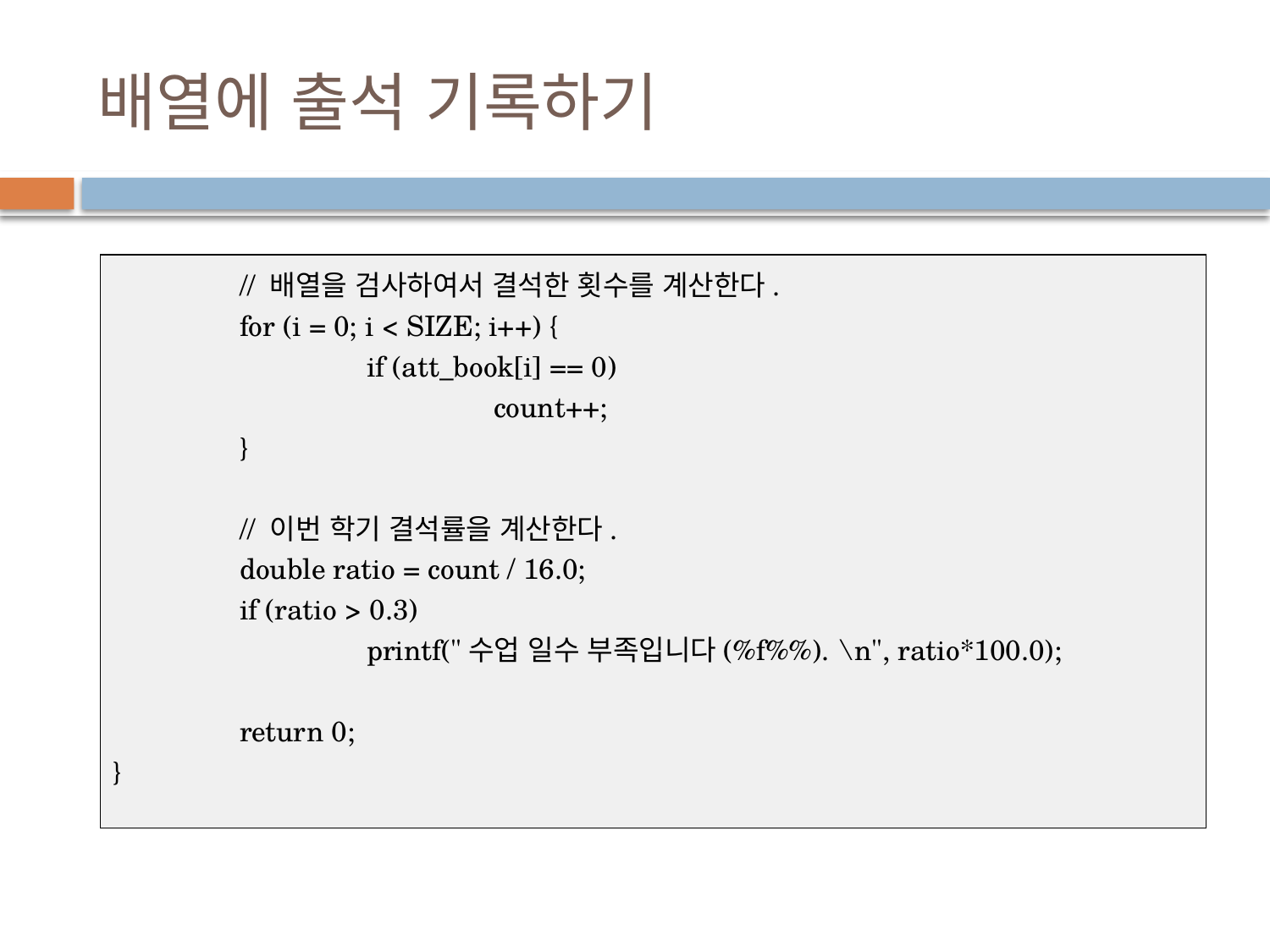

# 배열에 출석 기록하기
	// 배열을 검사하여서 결석한 횟수를 계산한다.
	for (i = 0; i < SIZE; i++) {
		if (att_book[i] == 0)
			count++;
	}

	// 이번 학기 결석률을 계산한다.
	double ratio = count / 16.0;
	if (ratio > 0.3)
		printf("수업 일수 부족입니다(%f%%). \n", ratio*100.0);

	return 0;
}